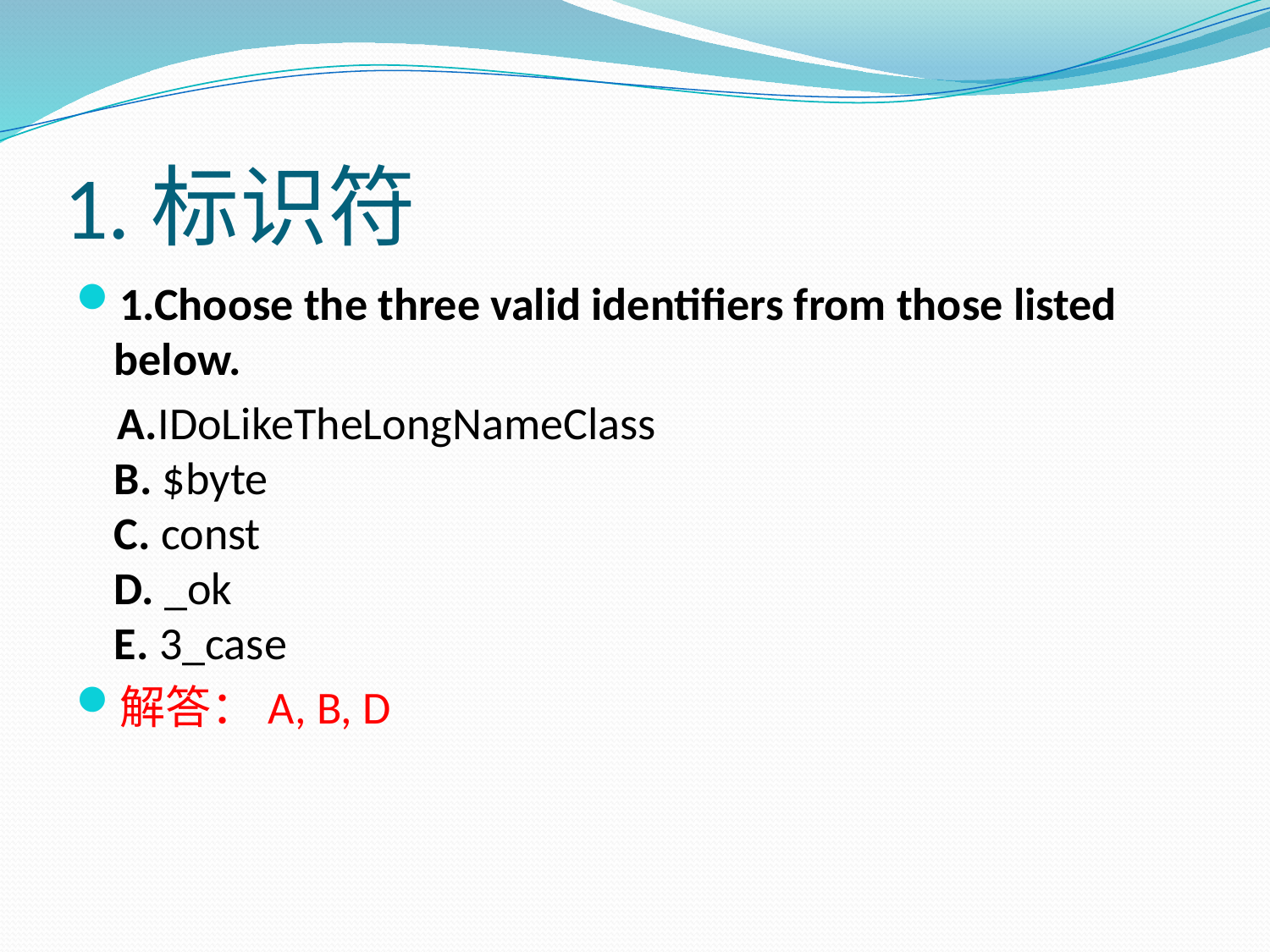

# 1.标识符
1.Choose the three valid identifiers from those listed below.
    A.IDoLikeTheLongNameClass
B. $byte
C. const
D. _ok
E. 3_case
解答：A, B, D